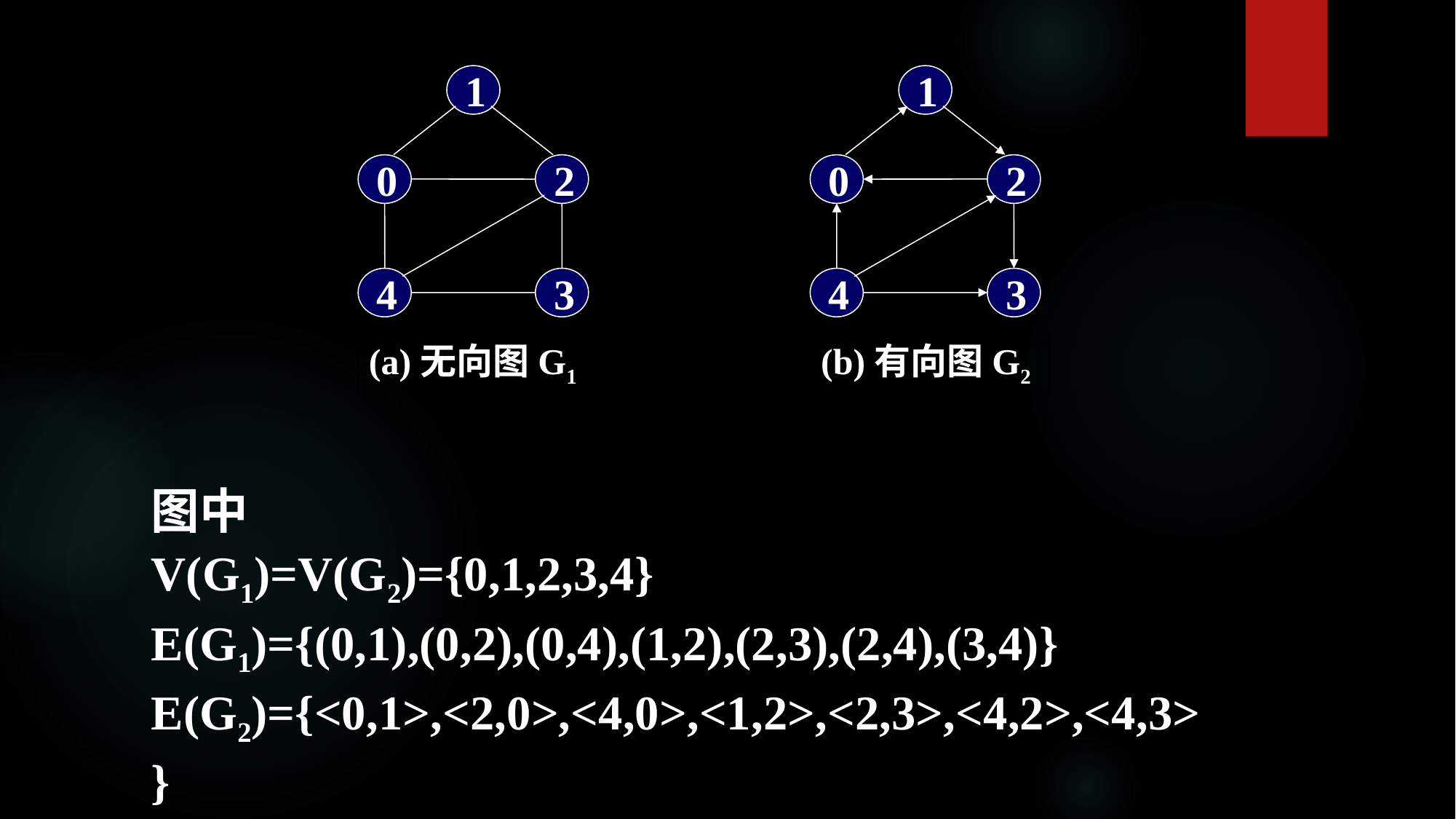

1
1

0
2
0
2

4
3
4
3

(a)无向图G1
(b)有向图G2
图中
V(G1)=V(G2)={0,1,2,3,4}
E(G1)={(0,1),(0,2),(0,4),(1,2),(2,3),(2,4),(3,4)}
E(G2)={<0,1>,<2,0>,<4,0>,<1,2>,<2,3>,<4,2>,<4,3>}